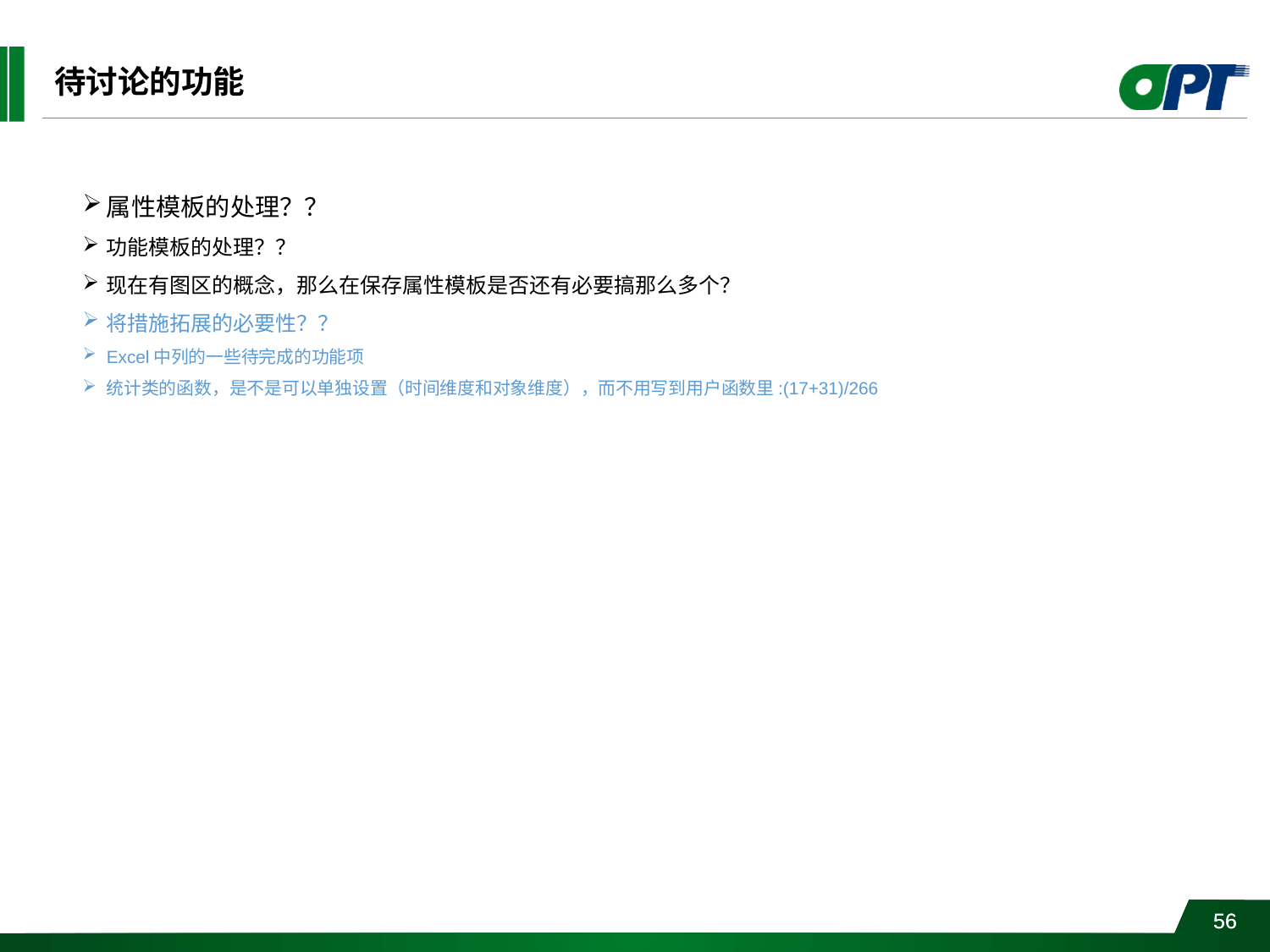

待讨论的功能
属性模板的处理？？
功能模板的处理？？
现在有图区的概念，那么在保存属性模板是否还有必要搞那么多个？
将措施拓展的必要性？？
Excel中列的一些待完成的功能项
统计类的函数，是不是可以单独设置（时间维度和对象维度），而不用写到用户函数里:(17+31)/266